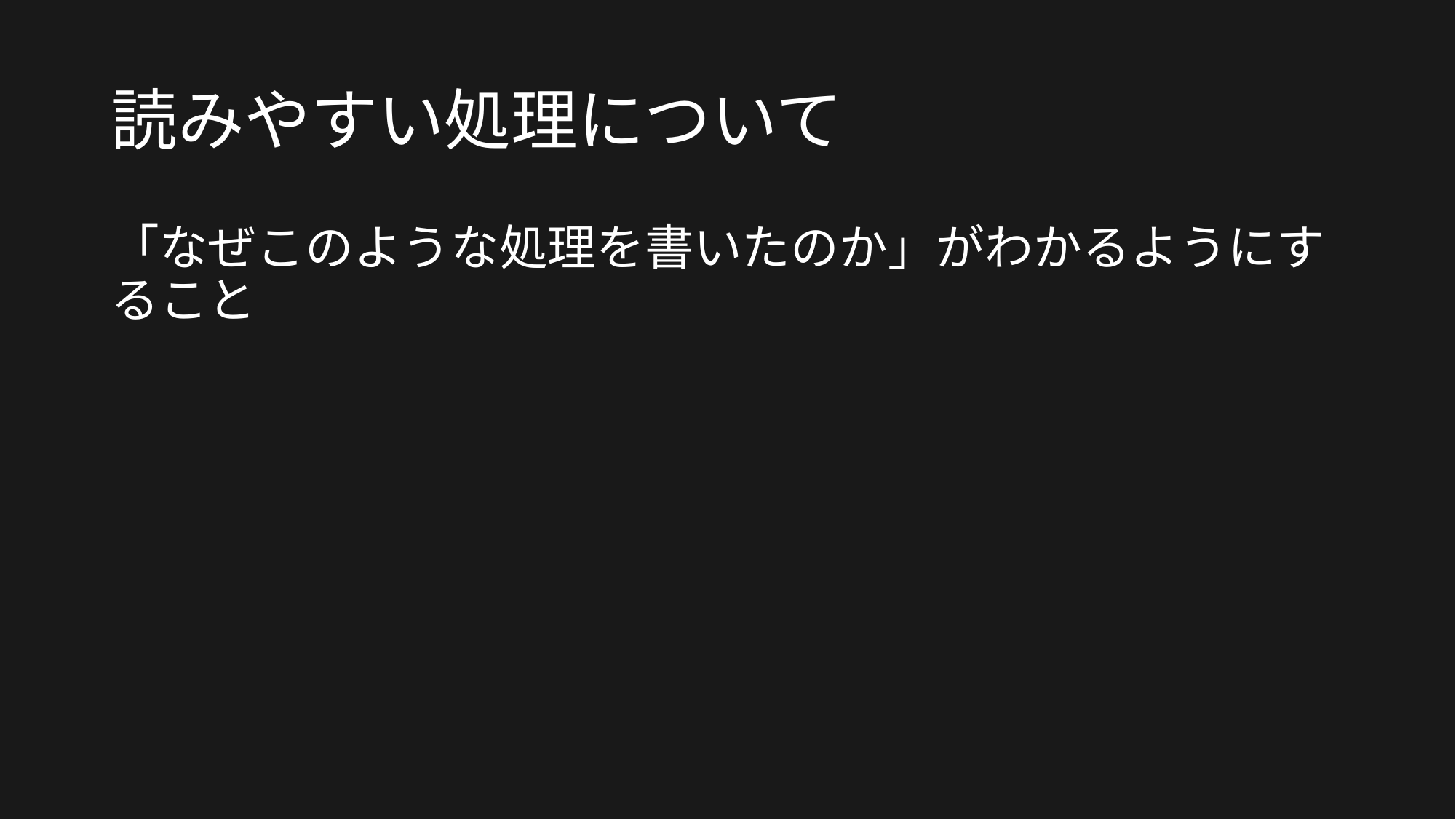

# 読みやすい処理について
「なぜこのような処理を書いたのか」がわかるようにすること